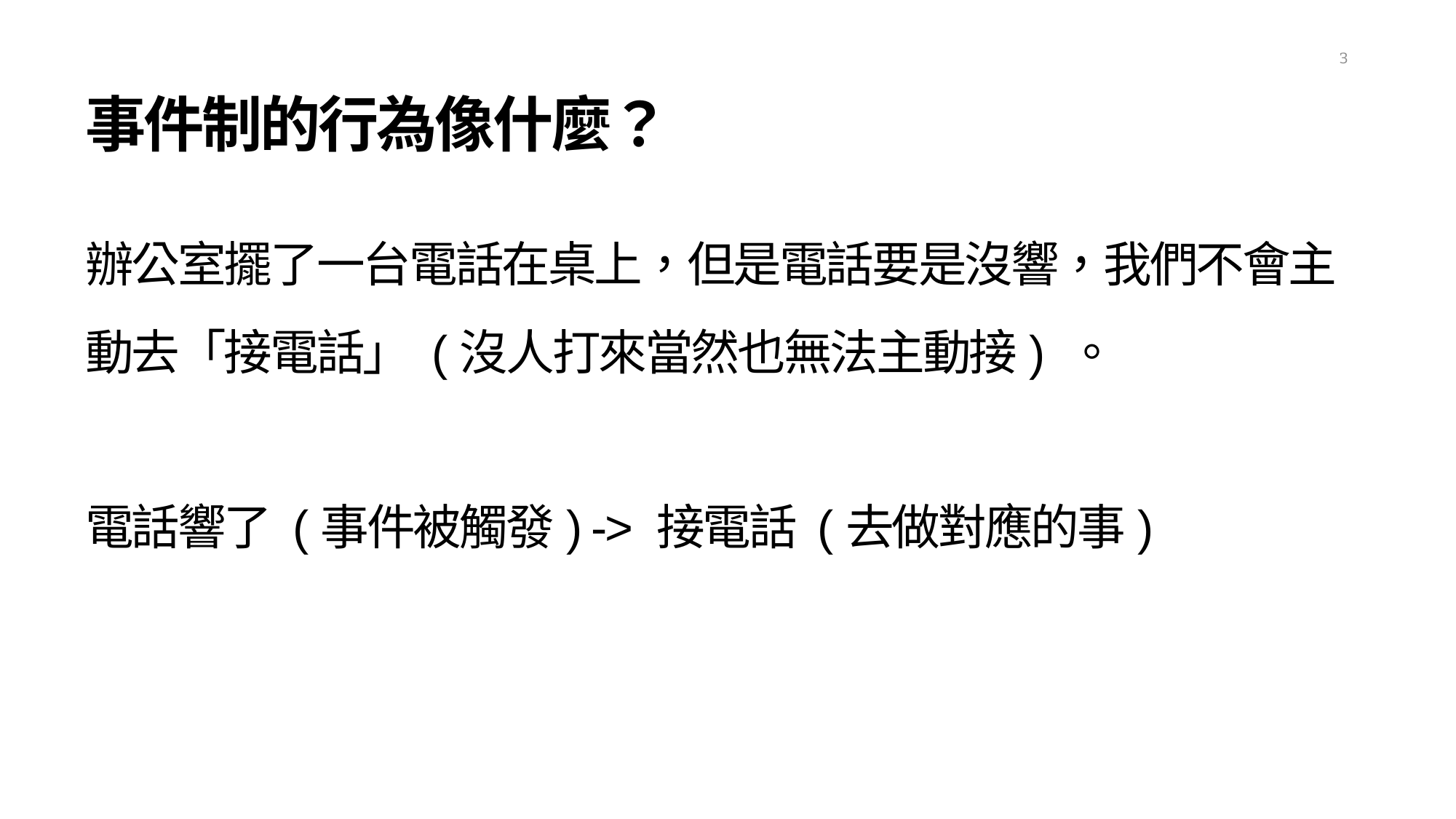

3
事件制的行為像什麼？
辦公室擺了一台電話在桌上，但是電話要是沒響，我們不會主動去「接電話」 (沒人打來當然也無法主動接) 。

電話響了 (事件被觸發) -> 接電話 (去做對應的事)